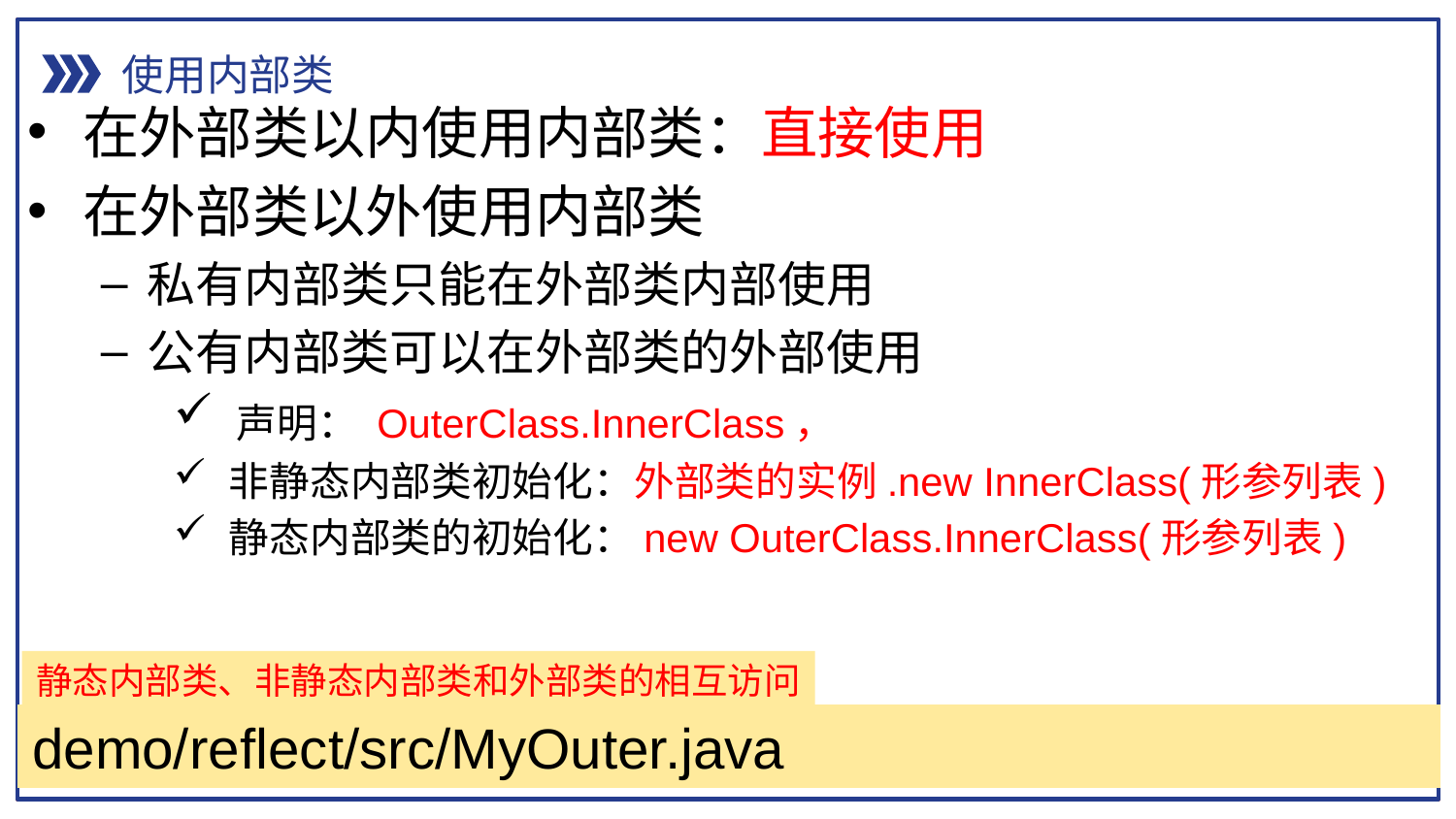

使用内部类

在外部类以内使用内部类：直接使用
在外部类以外使用内部类
私有内部类只能在外部类内部使用
公有内部类可以在外部类的外部使用
 声明： OuterClass.InnerClass，
 非静态内部类初始化：外部类的实例.new InnerClass(形参列表)
 静态内部类的初始化：new OuterClass.InnerClass(形参列表)

静态内部类、非静态内部类和外部类的相互访问
demo/reflect/src/MyOuter.java